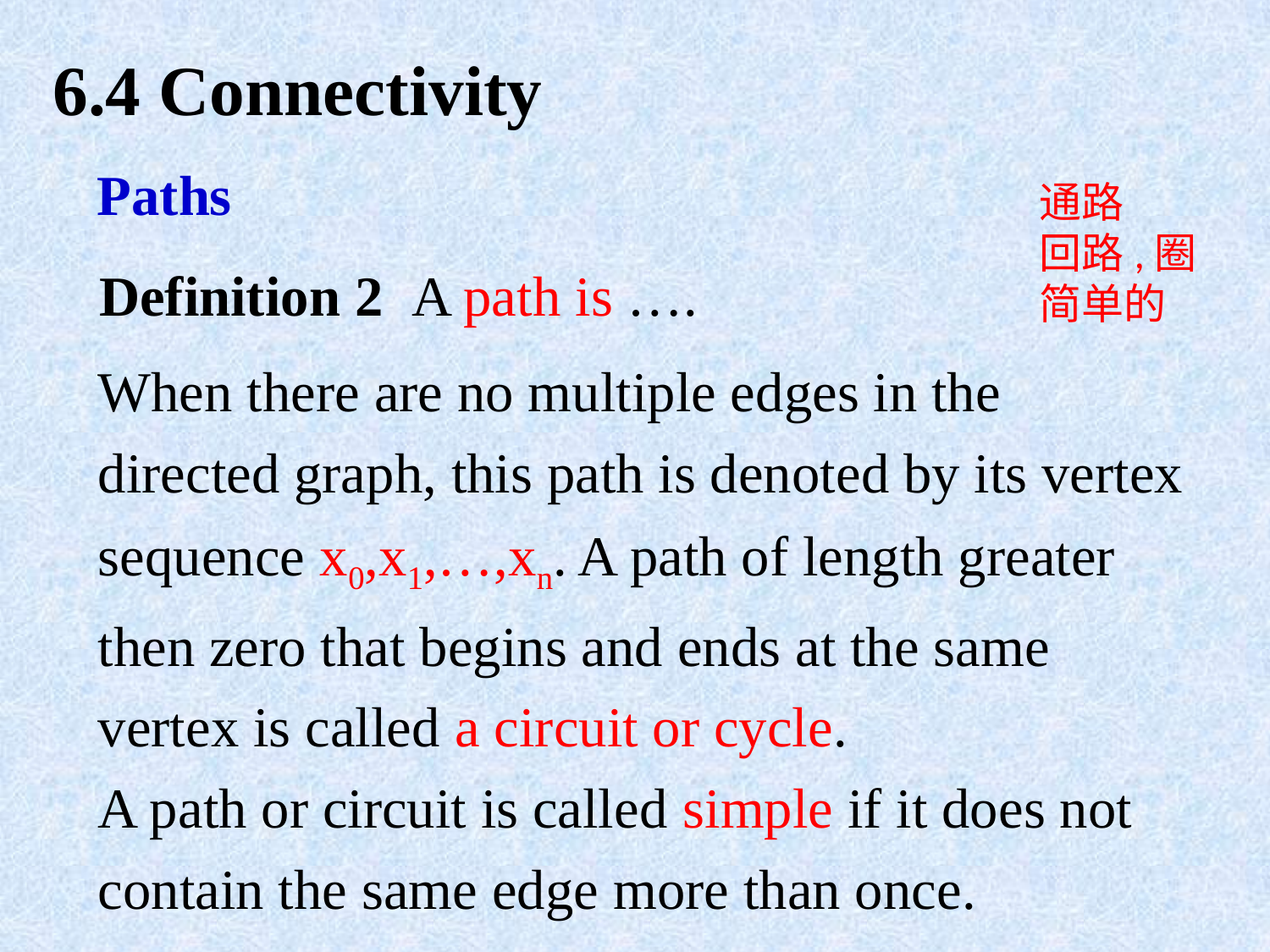

6.4 Connectivity
Paths
通路
回路,圈
简单的
Definition 2  A path is ….
When there are no multiple edges in the  directed graph, this path is denoted by its vertex sequence x0,x1,…,xn. A path of length greater then zero that begins and ends at the same vertex is called a circuit or cycle.
A path or circuit is called simple if it does not contain the same edge more than once.